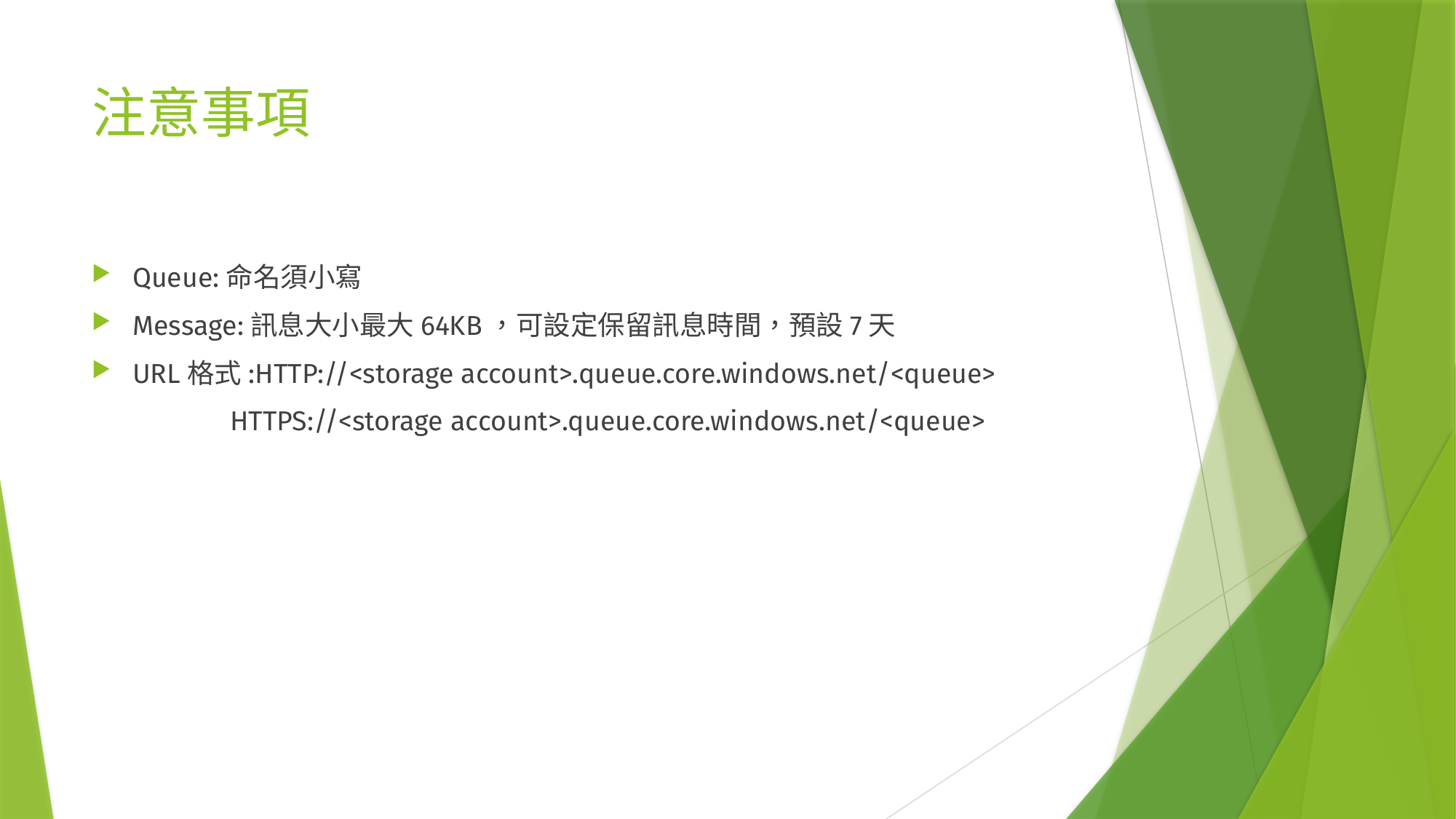

# 注意事項
Queue:命名須小寫
Message:訊息大小最大64KB，可設定保留訊息時間，預設7天
URL格式:HTTP://<storage account>.queue.core.windows.net/<queue>
                   HTTPS://<storage account>.queue.core.windows.net/<queue>